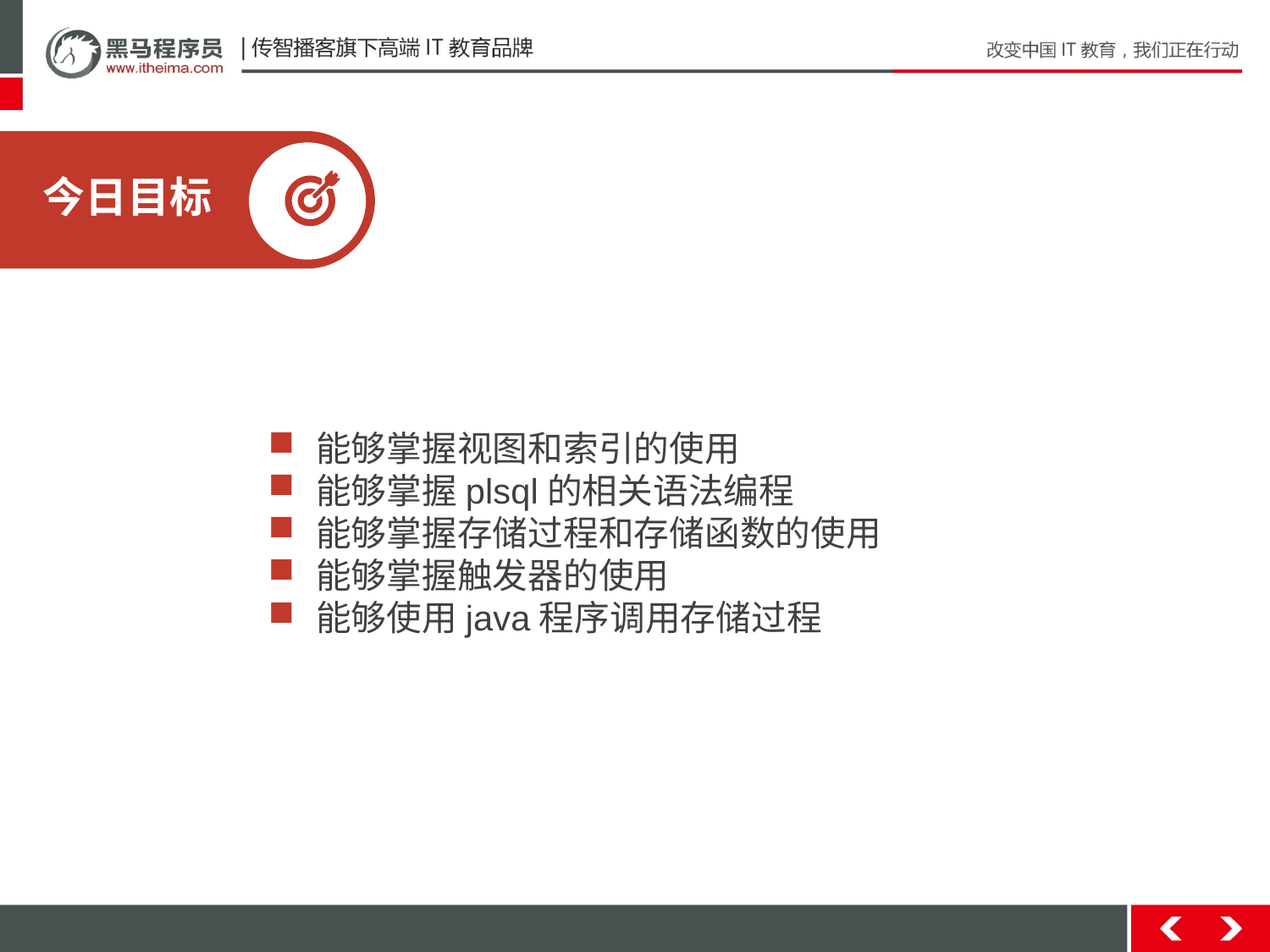

今日目标

能够掌握视图和索引的使用
能够掌握plsql的相关语法编程
能够掌握存储过程和存储函数的使用
能够掌握触发器的使用
能够使用java程序调用存储过程